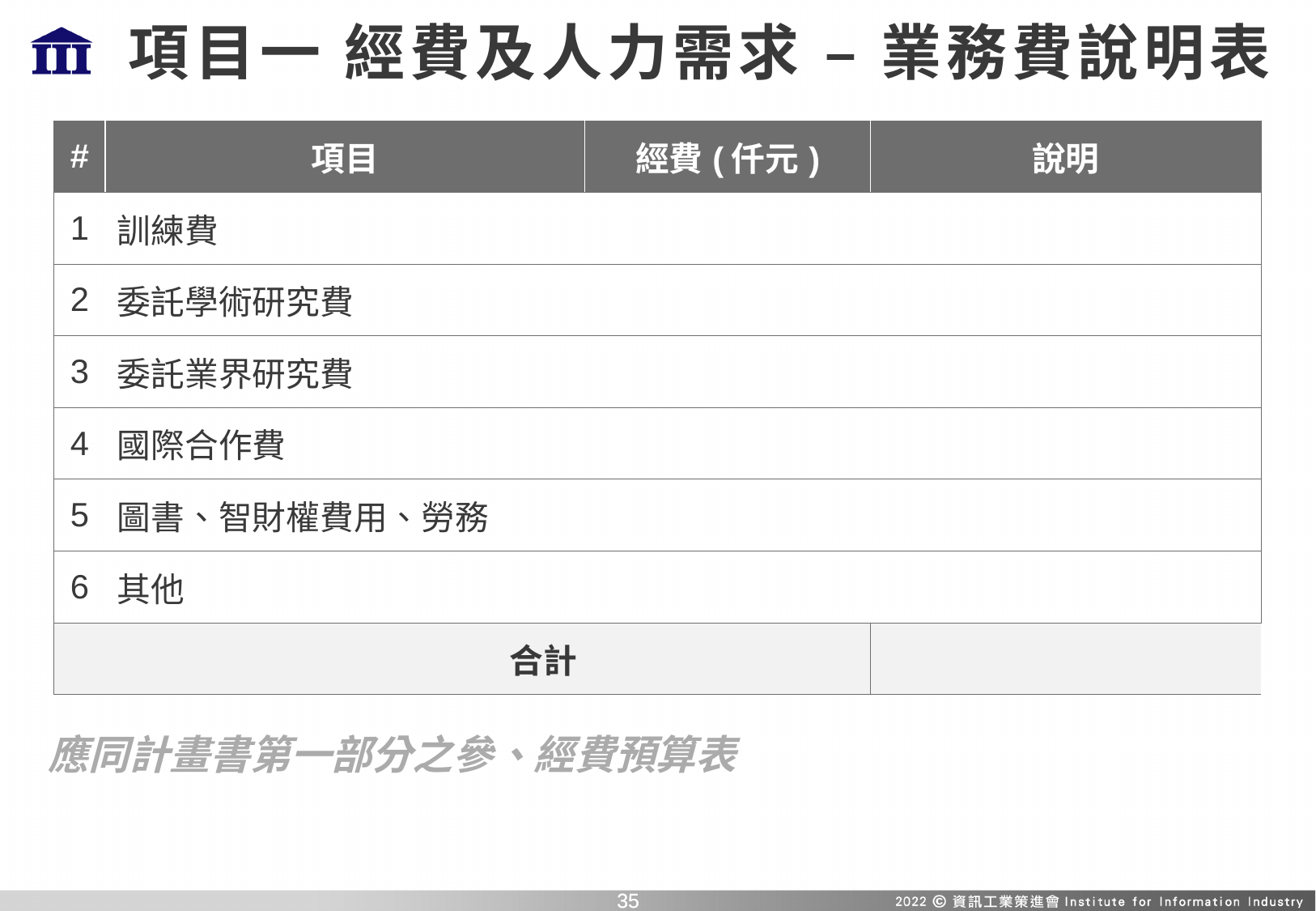

# 項目一 經費及人力需求 – 業務費說明表
| # | 項目 | 經費(仟元) | 說明 |
| --- | --- | --- | --- |
| 1 | 訓練費 |  |  |
| 2 | 委託學術研究費 |  |  |
| 3 | 委託業界研究費 |  |  |
| 4 | 國際合作費 |  |  |
| 5 | 圖書、智財權費用、勞務 |  |  |
| 6 | 其他 |  |  |
| 合計 |  |  |  |
應同計畫書第一部分之參、經費預算表